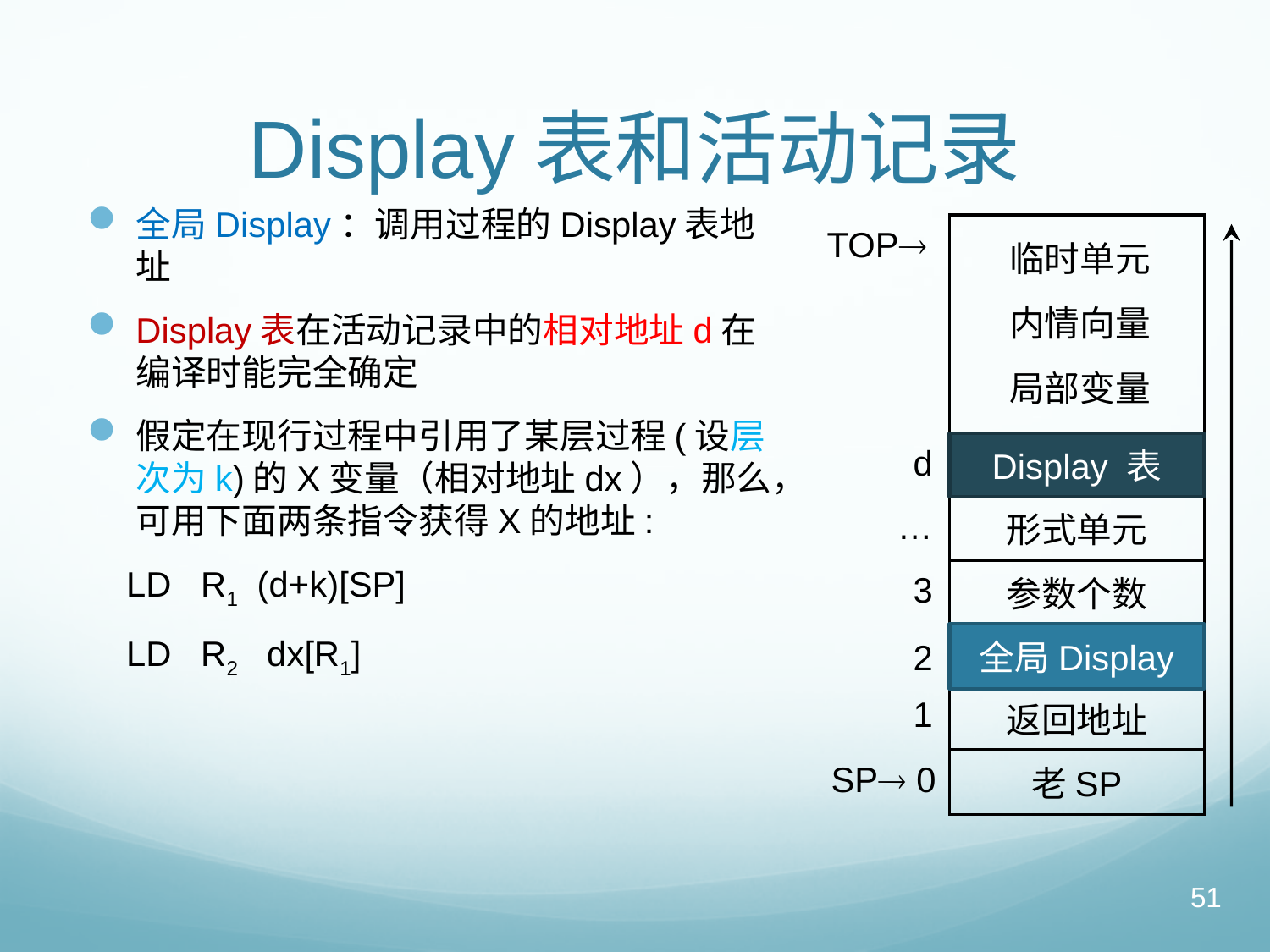

# Display表和活动记录
全局Display：调用过程的Display表地址
Display表在活动记录中的相对地址d在编译时能完全确定
假定在现行过程中引用了某层过程(设层次为k)的X变量（相对地址dx），那么，可用下面两条指令获得X的地址:
    LD   R1  (d+k)[SP]
    LD   R2   dx[R1]

TOP→

临时单元
内情向量
局部变量
d
Display 表
…
形式单元
3
参数个数
全局Display
2
1
返回地址
老SP
SP→ 0
51